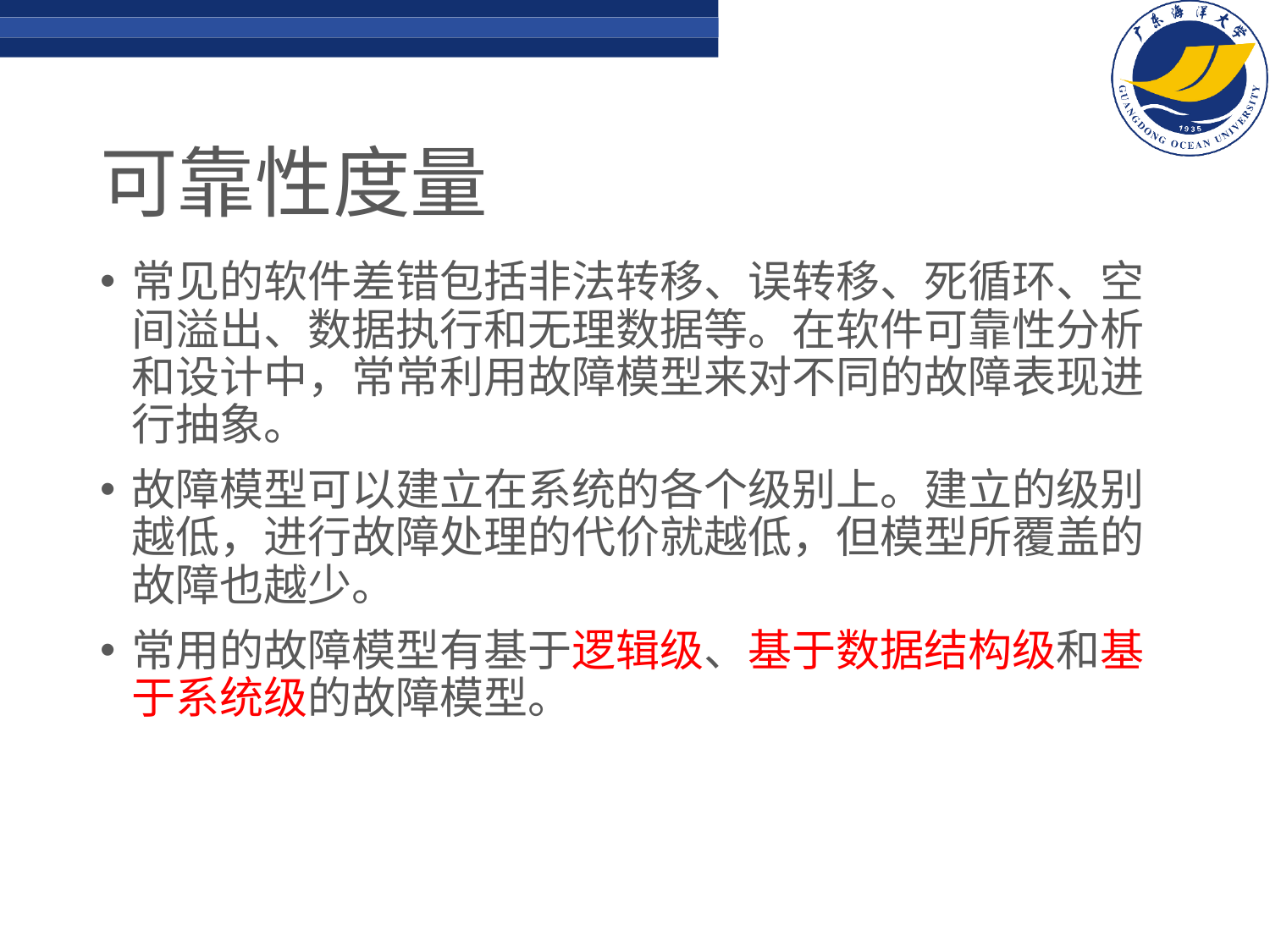

# 可靠性度量
常见的软件差错包括非法转移、误转移、死循环、空间溢出、数据执行和无理数据等。在软件可靠性分析和设计中，常常利用故障模型来对不同的故障表现进行抽象。
故障模型可以建立在系统的各个级别上。建立的级别越低，进行故障处理的代价就越低，但模型所覆盖的故障也越少。
常用的故障模型有基于逻辑级、基于数据结构级和基于系统级的故障模型。
23